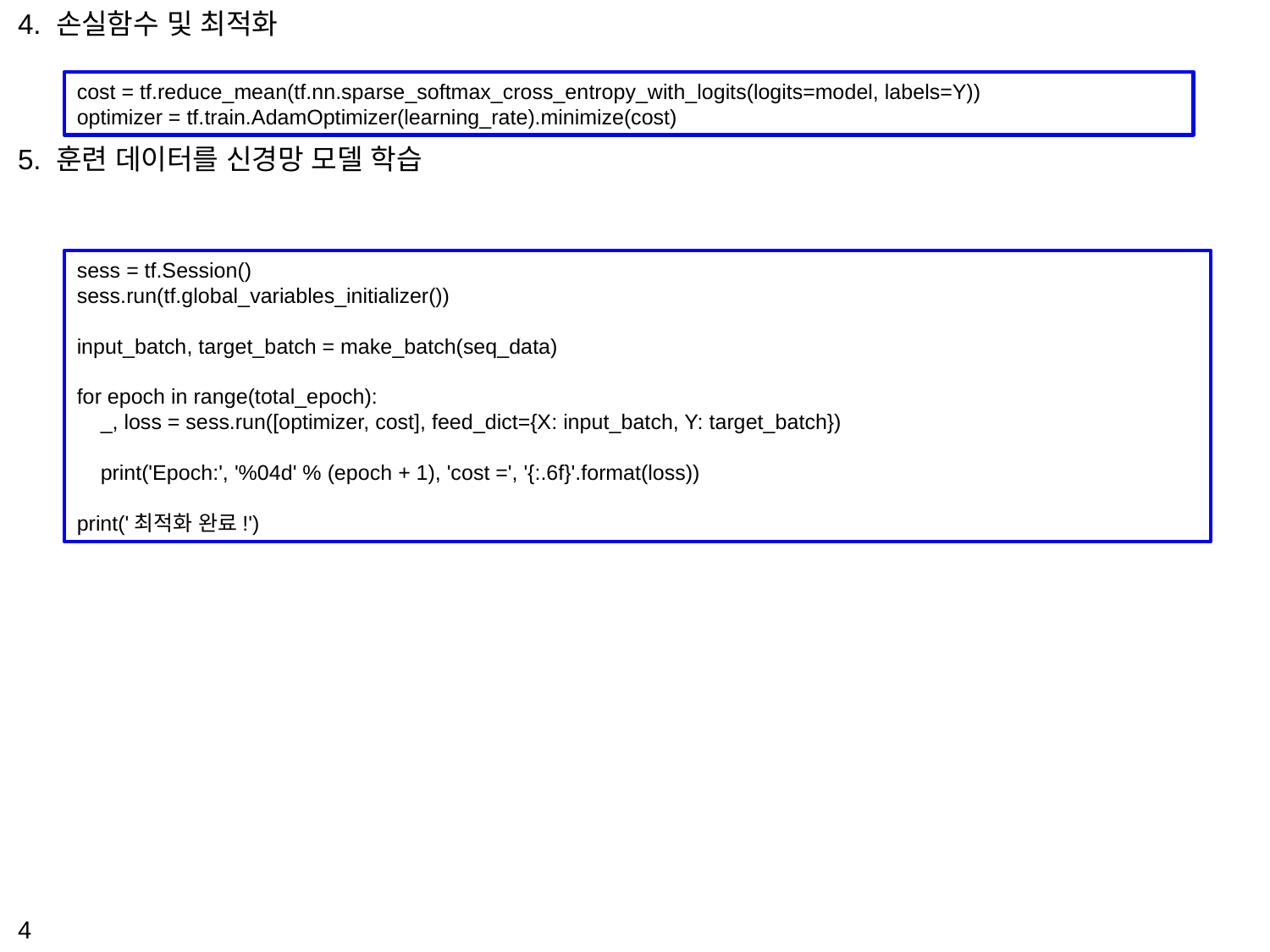

4. 손실함수 및 최적화

5. 훈련 데이터를 신경망 모델 학습

cost = tf.reduce_mean(tf.nn.sparse_softmax_cross_entropy_with_logits(logits=model, labels=Y))
optimizer = tf.train.AdamOptimizer(learning_rate).minimize(cost)
sess = tf.Session()
sess.run(tf.global_variables_initializer())

input_batch, target_batch = make_batch(seq_data)

for epoch in range(total_epoch):
    _, loss = sess.run([optimizer, cost], feed_dict={X: input_batch, Y: target_batch})

    print('Epoch:', '%04d' % (epoch + 1), 'cost =', '{:.6f}'.format(loss))

print('최적화 완료!')
4